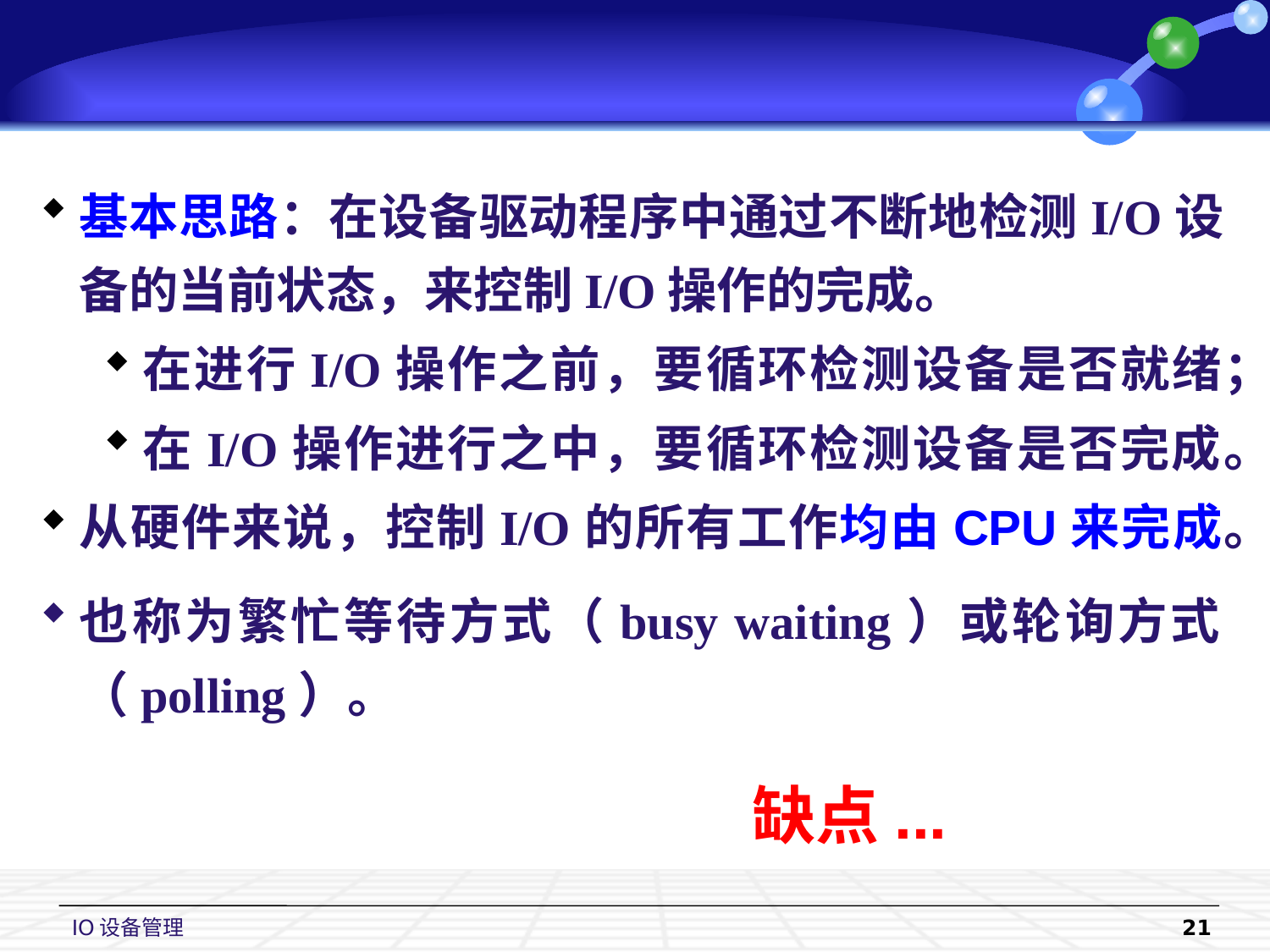

基本思路：在设备驱动程序中通过不断地检测I/O设备的当前状态，来控制I/O操作的完成。
在进行I/O操作之前，要循环检测设备是否就绪；
在I/O操作进行之中，要循环检测设备是否完成。
从硬件来说，控制I/O的所有工作均由CPU来完成。
也称为繁忙等待方式（busy waiting）或轮询方式
（polling）。
缺点...
IO设备管理
21